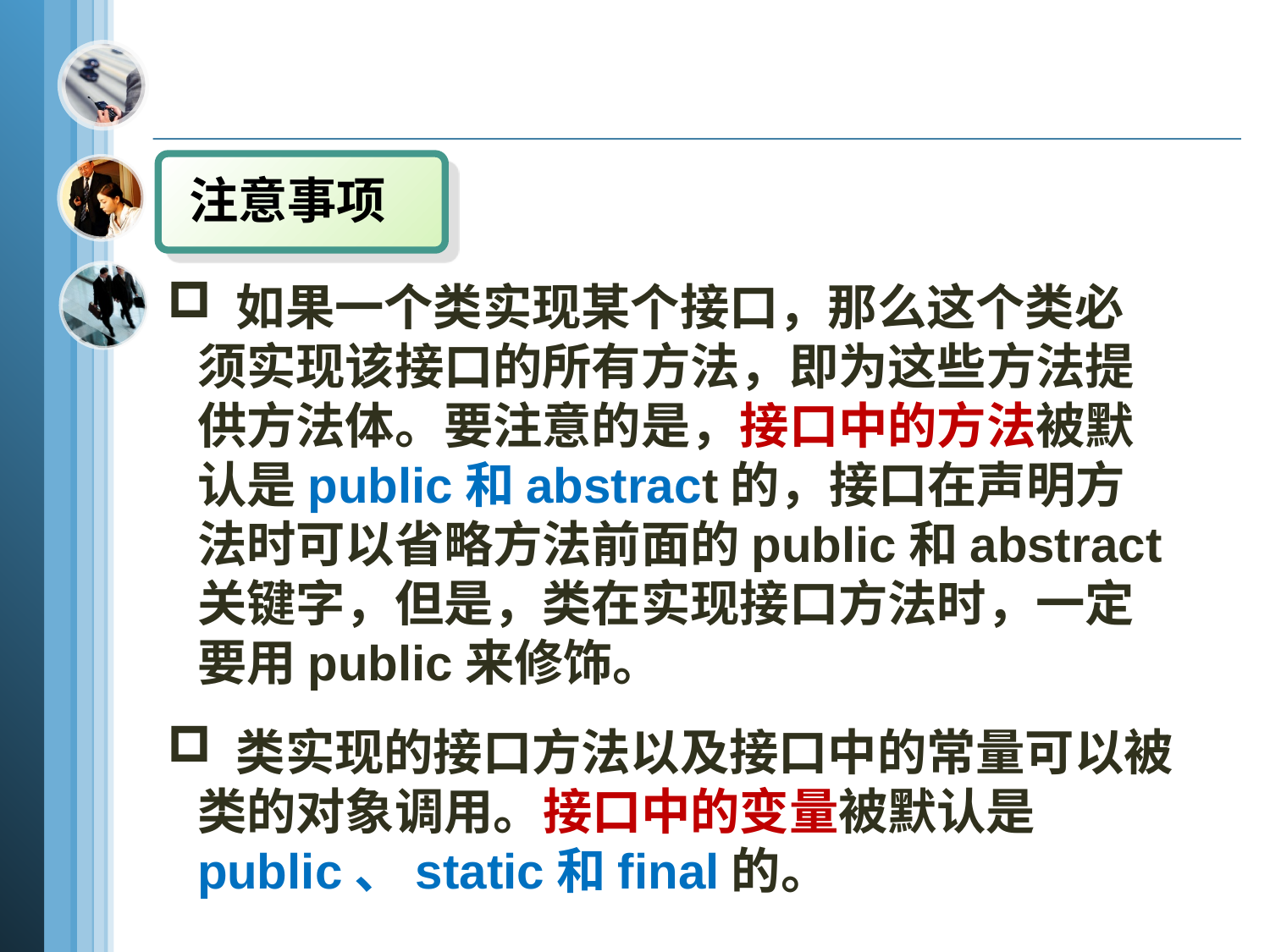

注意事项
 如果一个类实现某个接口，那么这个类必须实现该接口的所有方法，即为这些方法提供方法体。要注意的是，接口中的方法被默认是public和abstract的，接口在声明方法时可以省略方法前面的public和abstract关键字，但是，类在实现接口方法时，一定要用public来修饰。

 类实现的接口方法以及接口中的常量可以被类的对象调用。接口中的变量被默认是public、static和final的。